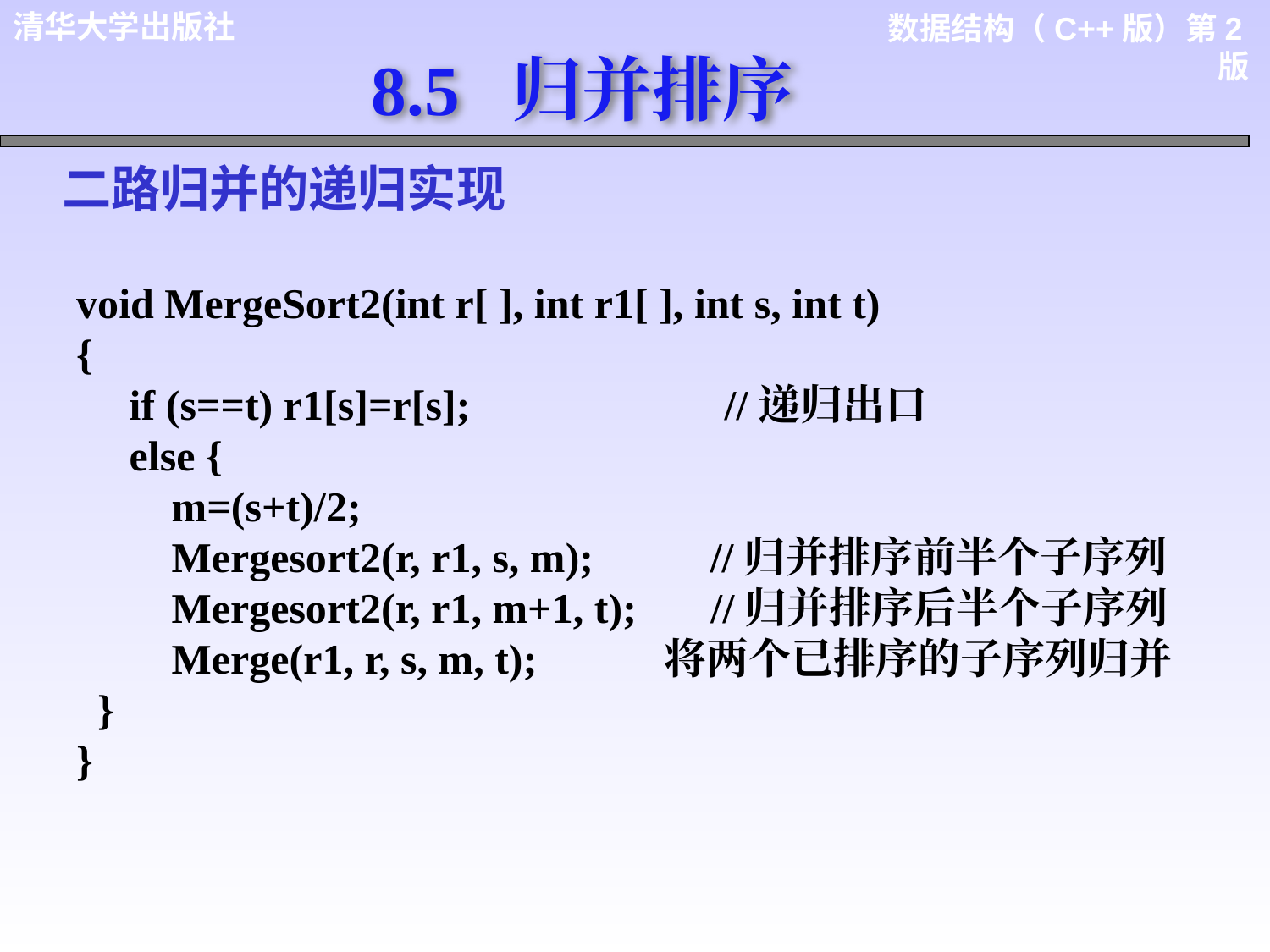

8.5  归并排序
二路归并的递归实现
void MergeSort2(int r[ ], int r1[ ], int s, int t)
{
     if (s==t) r1[s]=r[s];                        //递归出口
     else {
         m=(s+t)/2;
         Mergesort2(r, r1, s, m);           //归并排序前半个子序列
         Mergesort2(r, r1, m+1, t);       //归并排序后半个子序列
         Merge(r1, r, s, m, t);           将两个已排序的子序列归并
  }
}